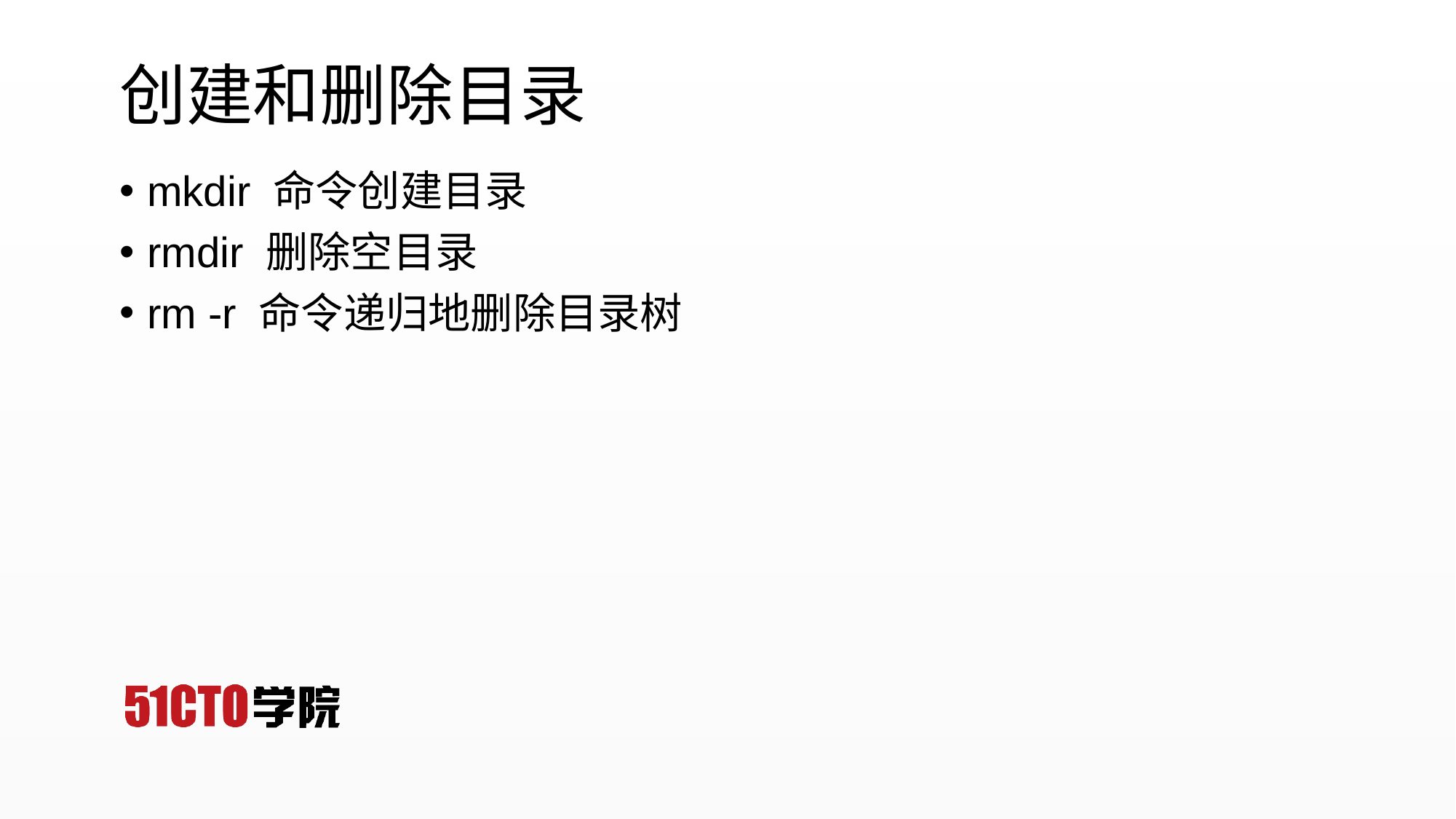

# 创建和删除目录
mkdir 命令创建目录
rmdir 删除空目录
rm -r 命令递归地删除目录树